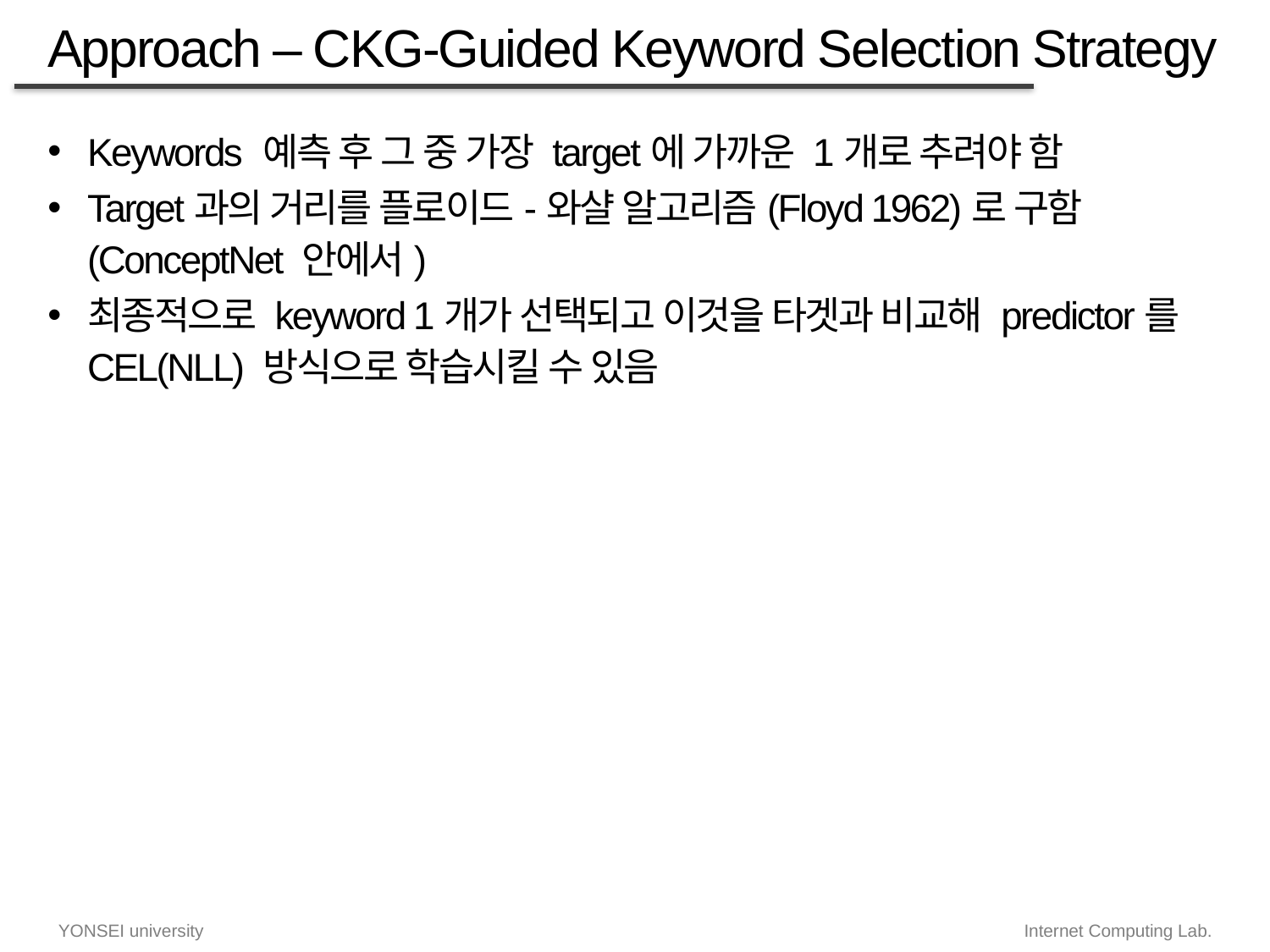

# Approach – CKG-Guided Keyword Selection Strategy
Keywords 예측 후 그 중 가장 target에 가까운 1개로 추려야 함
Target과의 거리를 플로이드-와샬 알고리즘(Floyd 1962)로 구함(ConceptNet 안에서)
최종적으로 keyword 1개가 선택되고 이것을 타겟과 비교해 predictor를 CEL(NLL) 방식으로 학습시킬 수 있음